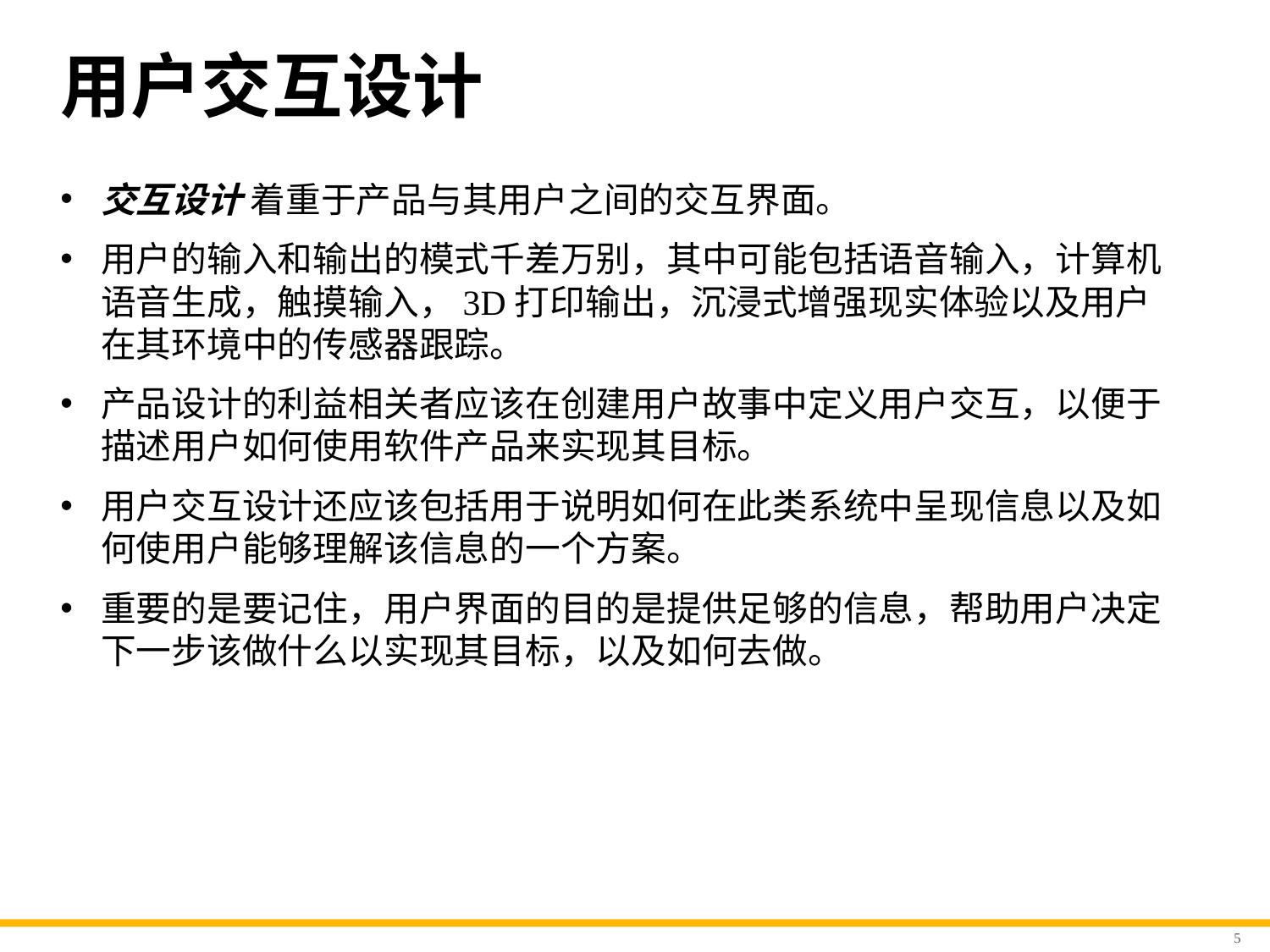

# 用户交互设计
交互设计 着重于产品与其用户之间的交互界面。
用户的输入和输出的模式千差万别，其中可能包括语音输入，计算机语音生成，触摸输入，3D打印输出，沉浸式增强现实体验以及用户在其环境中的传感器跟踪。
产品设计的利益相关者应该在创建用户故事中定义用户交互，以便于描述用户如何使用软件产品来实现其目标。
用户交互设计还应该包括用于说明如何在此类系统中呈现信息以及如何使用户能够理解该信息的一个方案。
重要的是要记住，用户界面的目的是提供足够的信息，帮助用户决定下一步该做什么以实现其目标，以及如何去做。
5